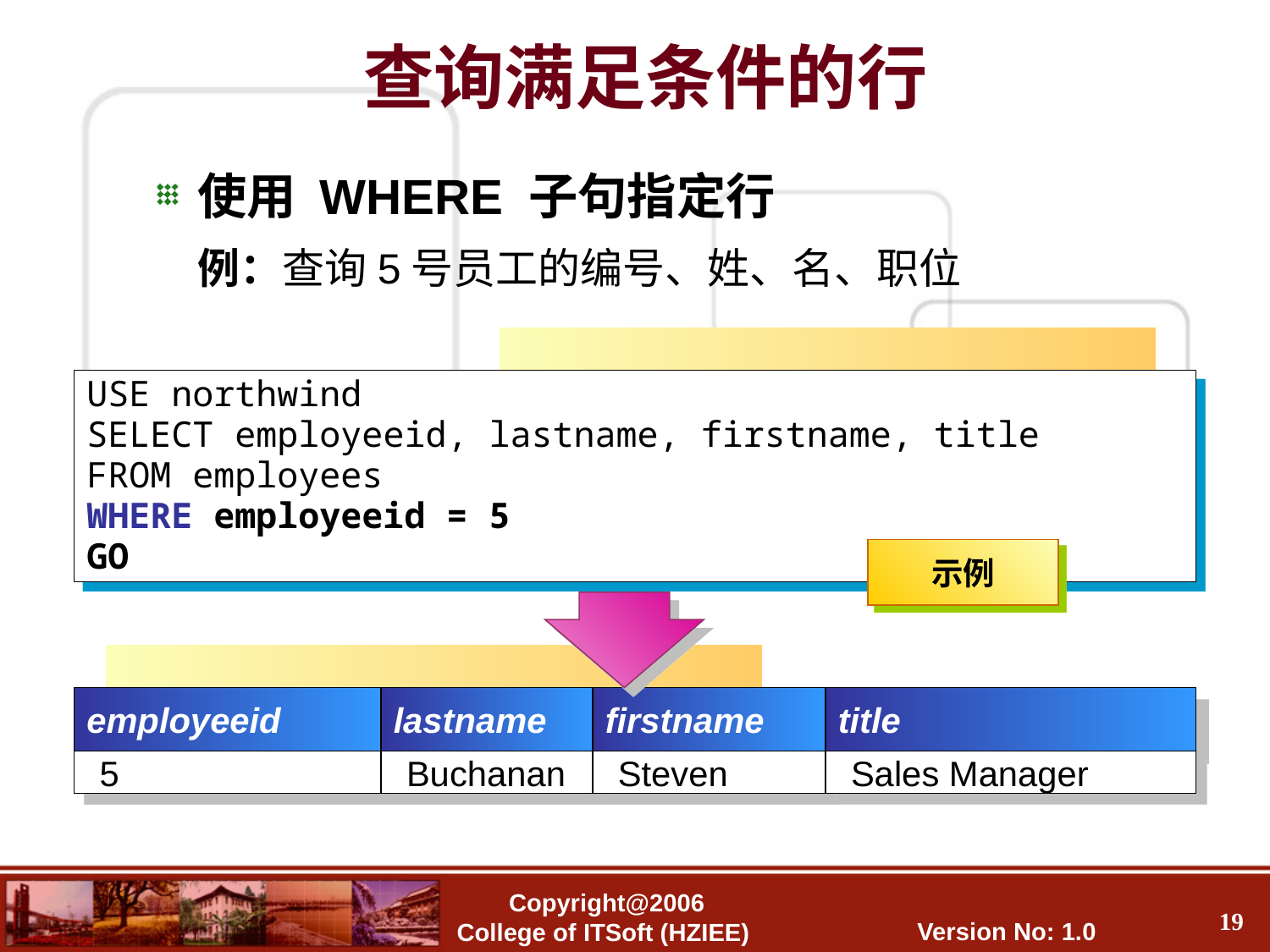

查询满足条件的行
使用 WHERE 子句指定行
	例：查询5号员工的编号、姓、名、职位

USE northwind
SELECT employeeid, lastname, firstname, title
FROM employees
WHERE employeeid = 5
GO
示例

employeeid
lastname
firstname
title
5
Buchanan
Steven
Sales Manager